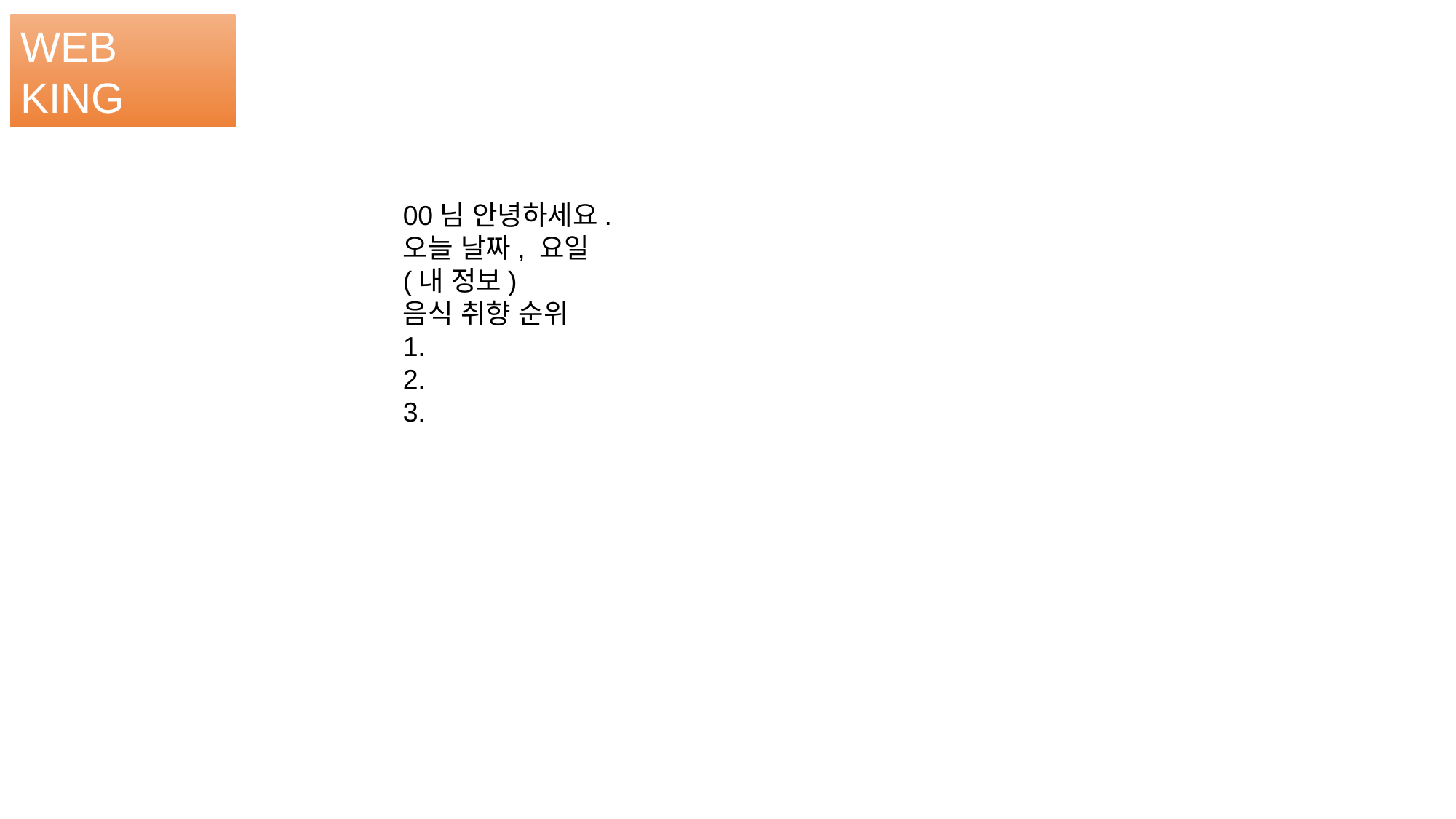

WEB KING
00님 안녕하세요.
오늘 날짜, 요일
(내 정보)
음식 취향 순위
1.
2.
3.